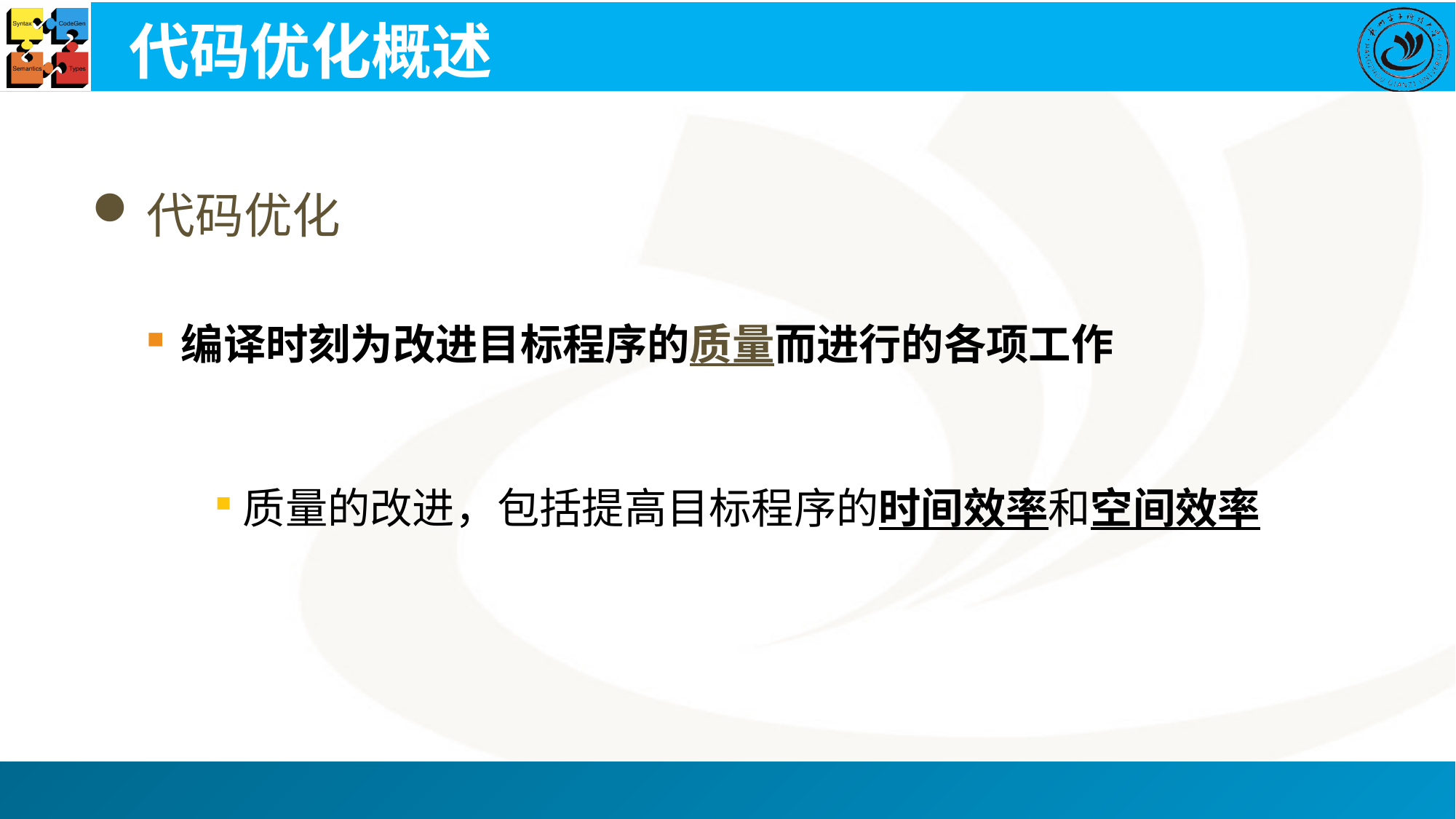

# 代码优化概述
代码优化
编译时刻为改进目标程序的质量而进行的各项工作
质量的改进，包括提高目标程序的时间效率和空间效率
3